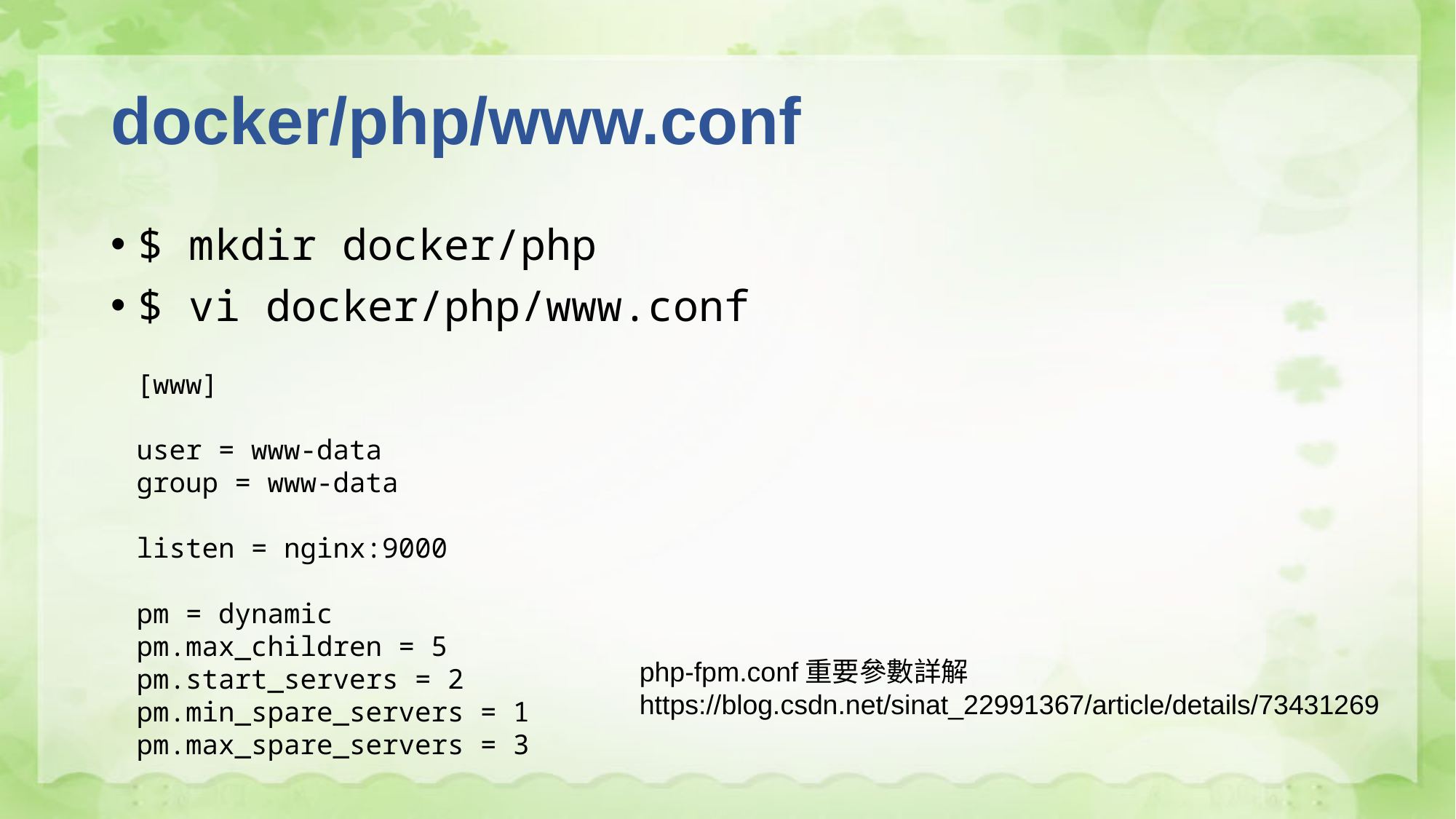

# docker/php/www.conf
$ mkdir docker/php
$ vi docker/php/www.conf
[www]

user = www-data
group = www-data

listen = nginx:9000

pm = dynamic
pm.max_children = 5
pm.start_servers = 2
pm.min_spare_servers = 1
pm.max_spare_servers = 3
php-fpm.conf重要參數詳解
https://blog.csdn.net/sinat_22991367/article/details/73431269